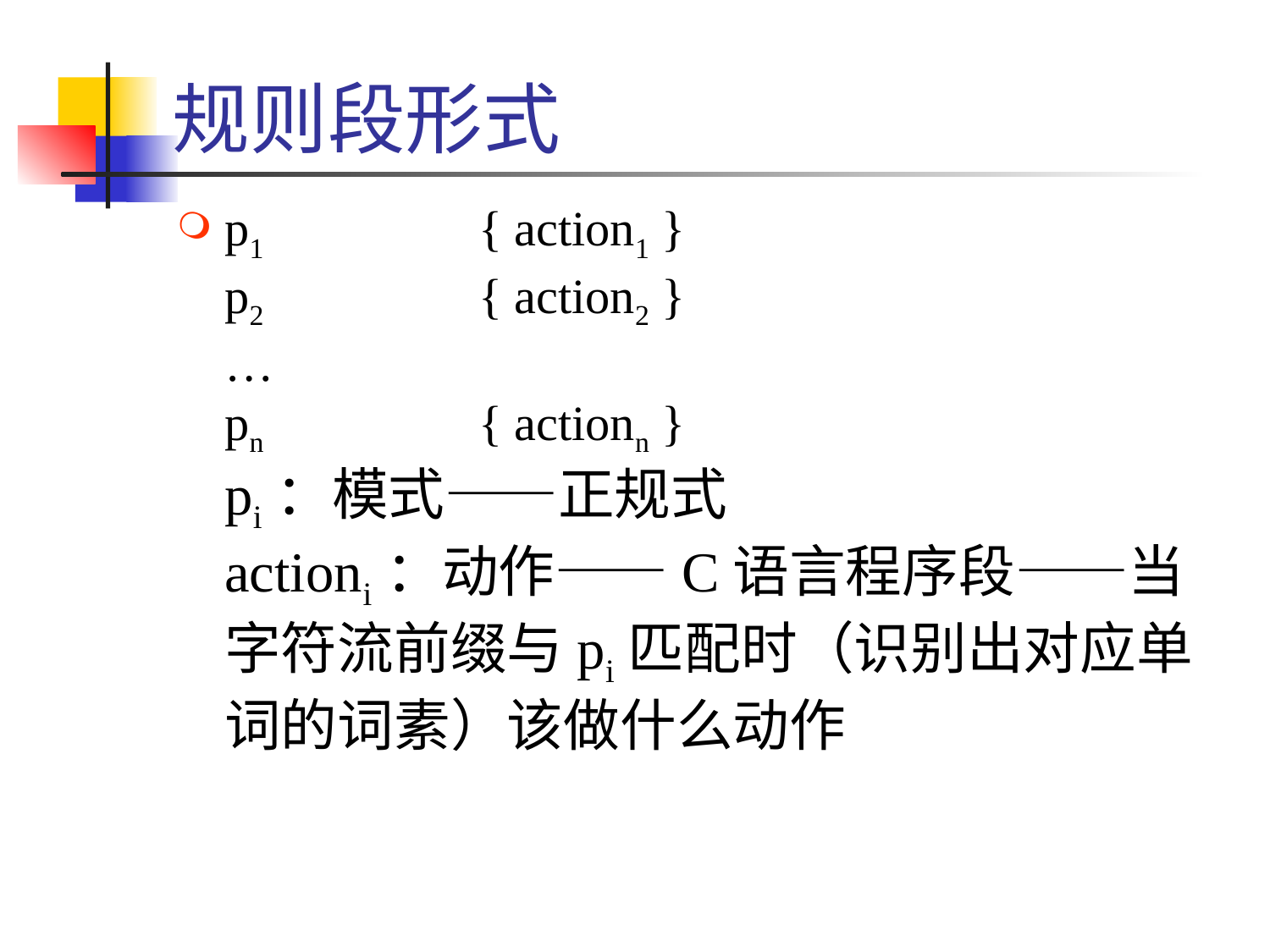

# 规则段形式
p1		{ action1 }
p2		{ action2 }
…
pn		{ actionn }
pi：模式——正规式
actioni：动作——C语言程序段——当字符流前缀与pi匹配时（识别出对应单词的词素）该做什么动作